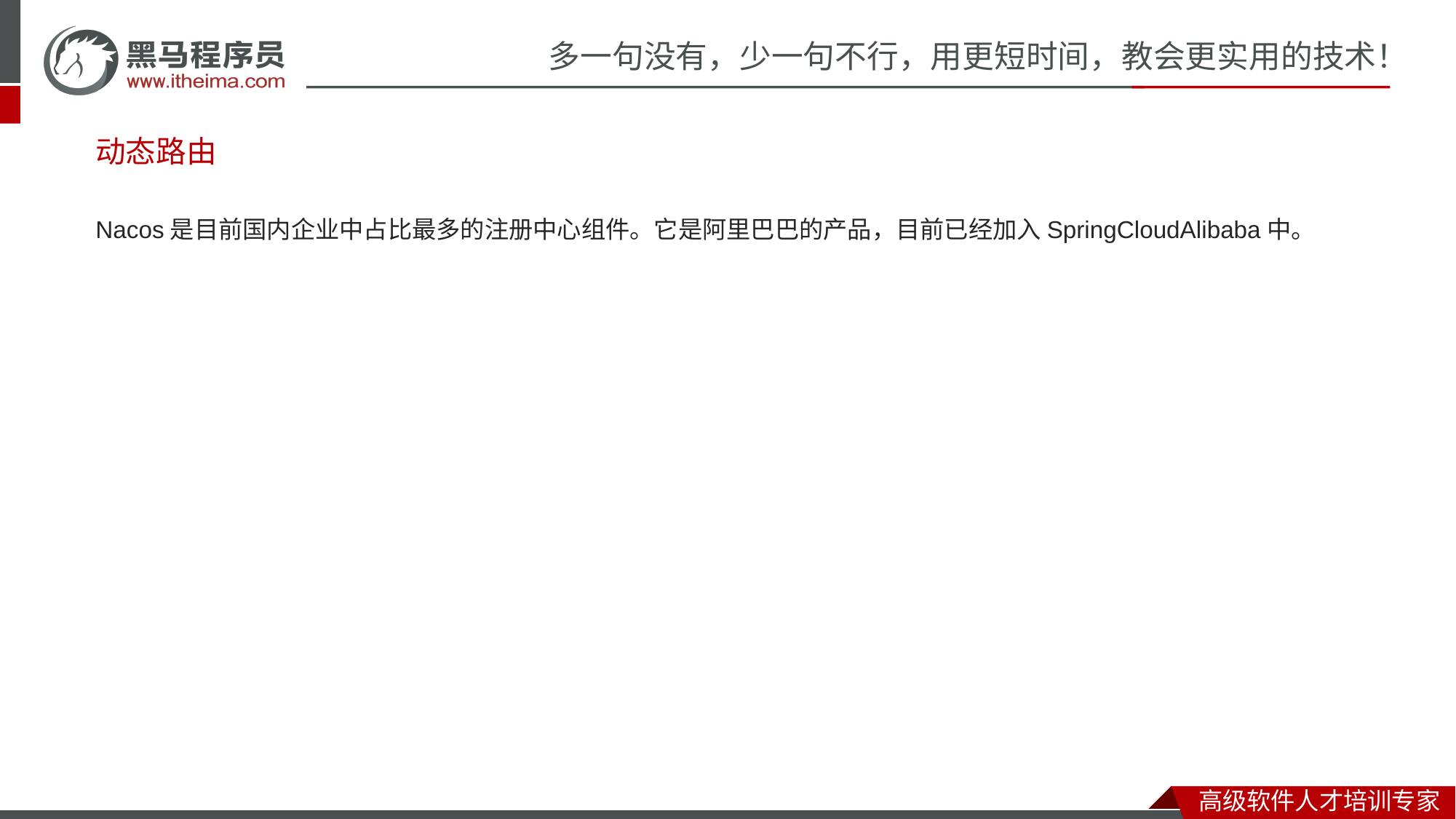

动态路由
Nacos是目前国内企业中占比最多的注册中心组件。它是阿里巴巴的产品，目前已经加入SpringCloudAlibaba中。